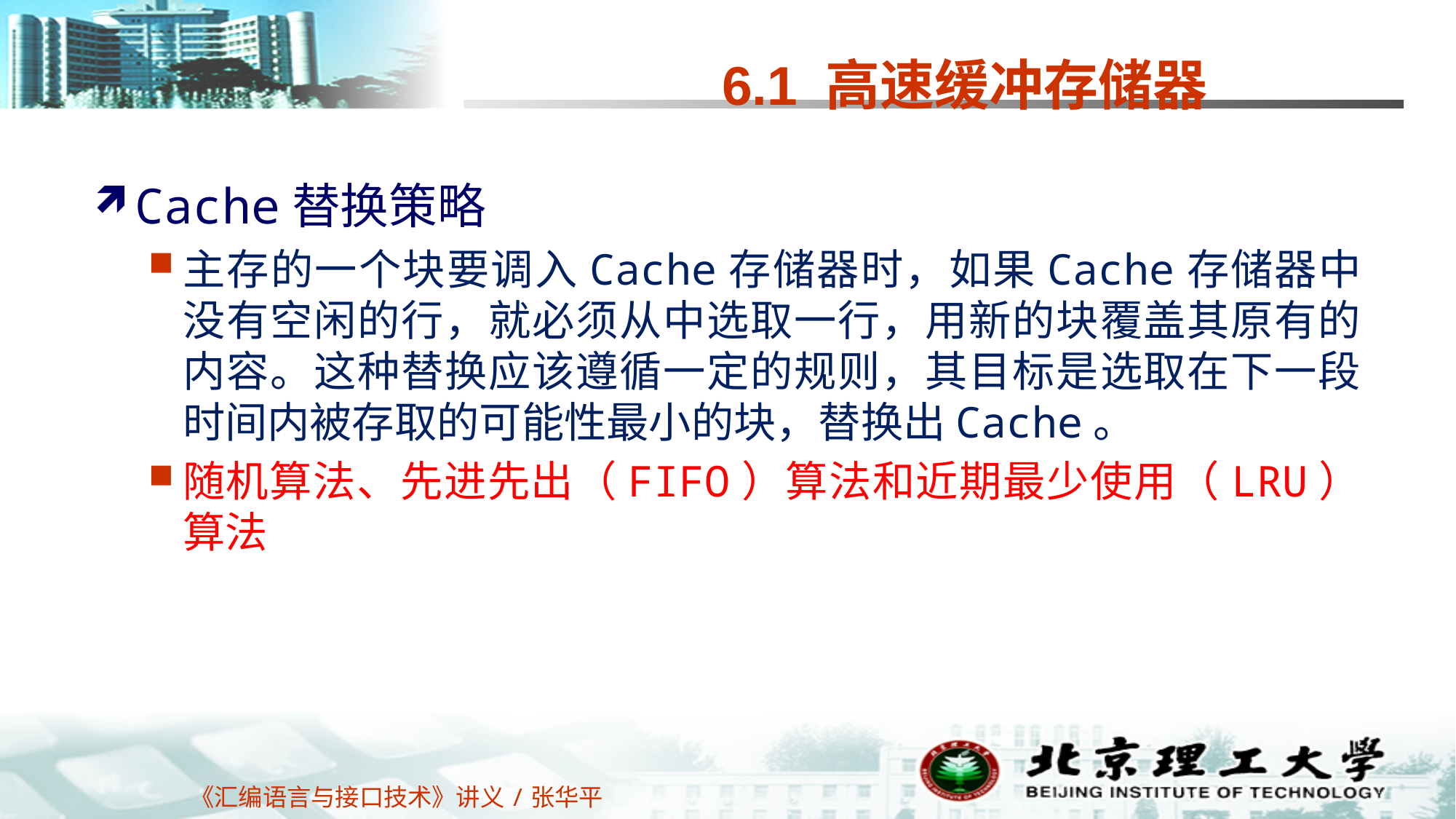

# 6.1 高速缓冲存储器
Cache替换策略
主存的一个块要调入Cache存储器时，如果Cache存储器中没有空闲的行，就必须从中选取一行，用新的块覆盖其原有的内容。这种替换应该遵循一定的规则，其目标是选取在下一段时间内被存取的可能性最小的块，替换出Cache。
随机算法、先进先出（FIFO）算法和近期最少使用（LRU）算法